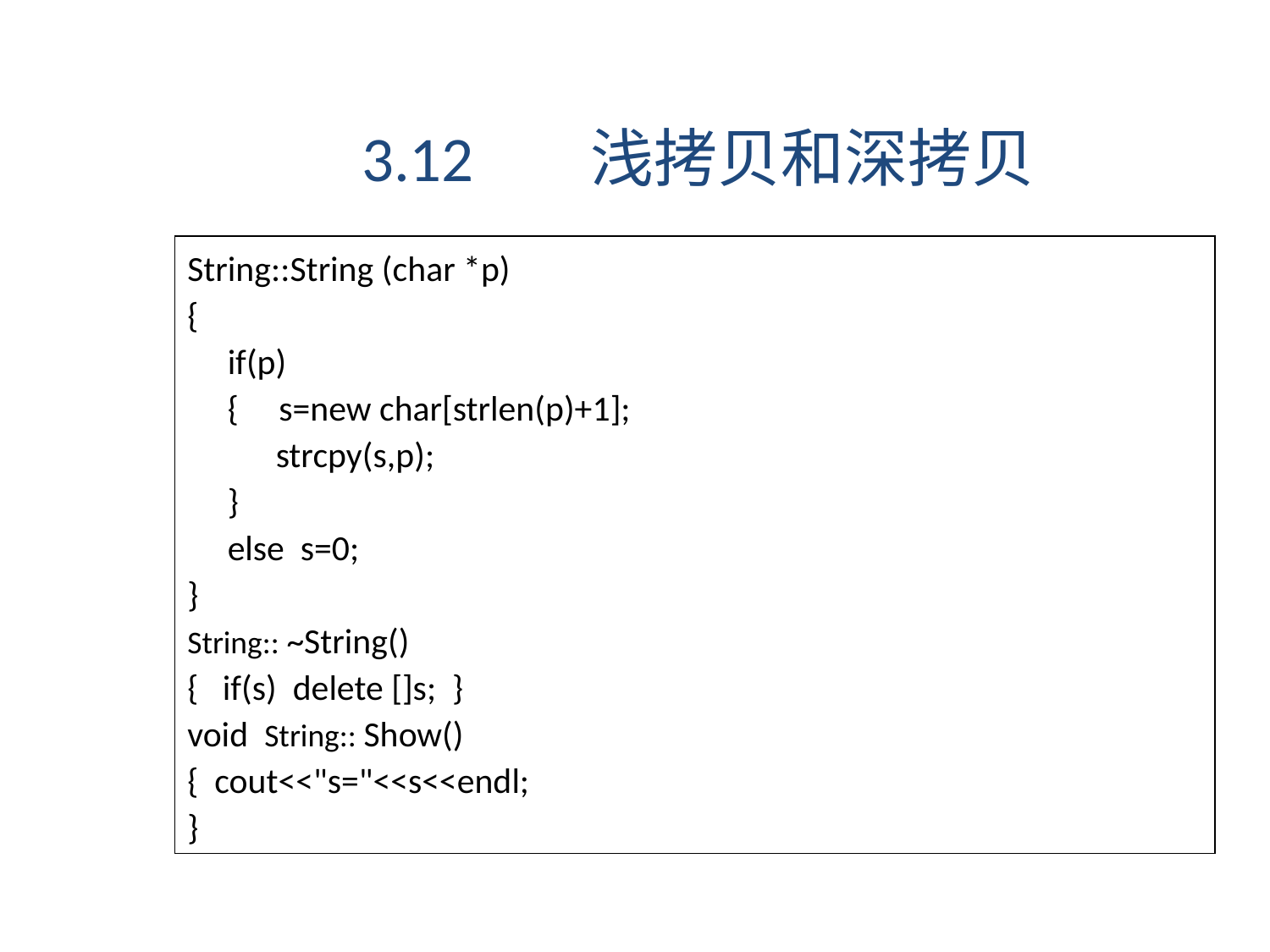

3.12       浅拷贝和深拷贝
String::String (char *p)
{
     if(p)
     {     s=new char[strlen(p)+1];
           strcpy(s,p);
     }
     else  s=0;
}
String:: ~String()
{   if(s)  delete []s;  }
void  String:: Show()
{  cout<<"s="<<s<<endl;
}